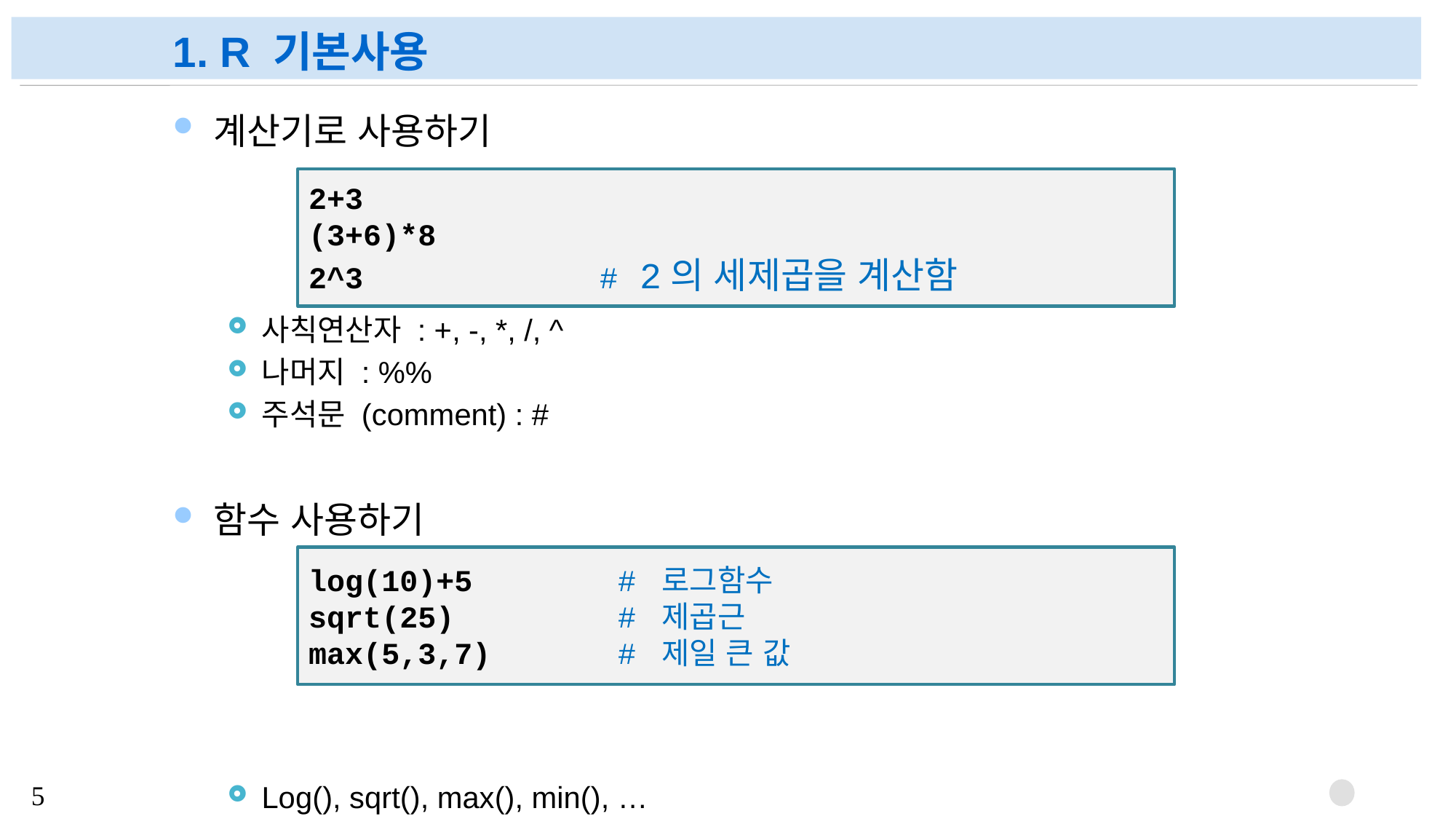

# 1. R 기본사용
계산기로 사용하기

사칙연산자 : +, -, *, /, ^
나머지 : %%
주석문 (comment) : #

함수 사용하기

Log(), sqrt(), max(), min(), …
2+3
(3+6)*8
2^3             # 2의 세제곱을 계산함
log(10)+5        # 로그함수
sqrt(25)         # 제곱근
max(5,3,7)       # 제일 큰 값